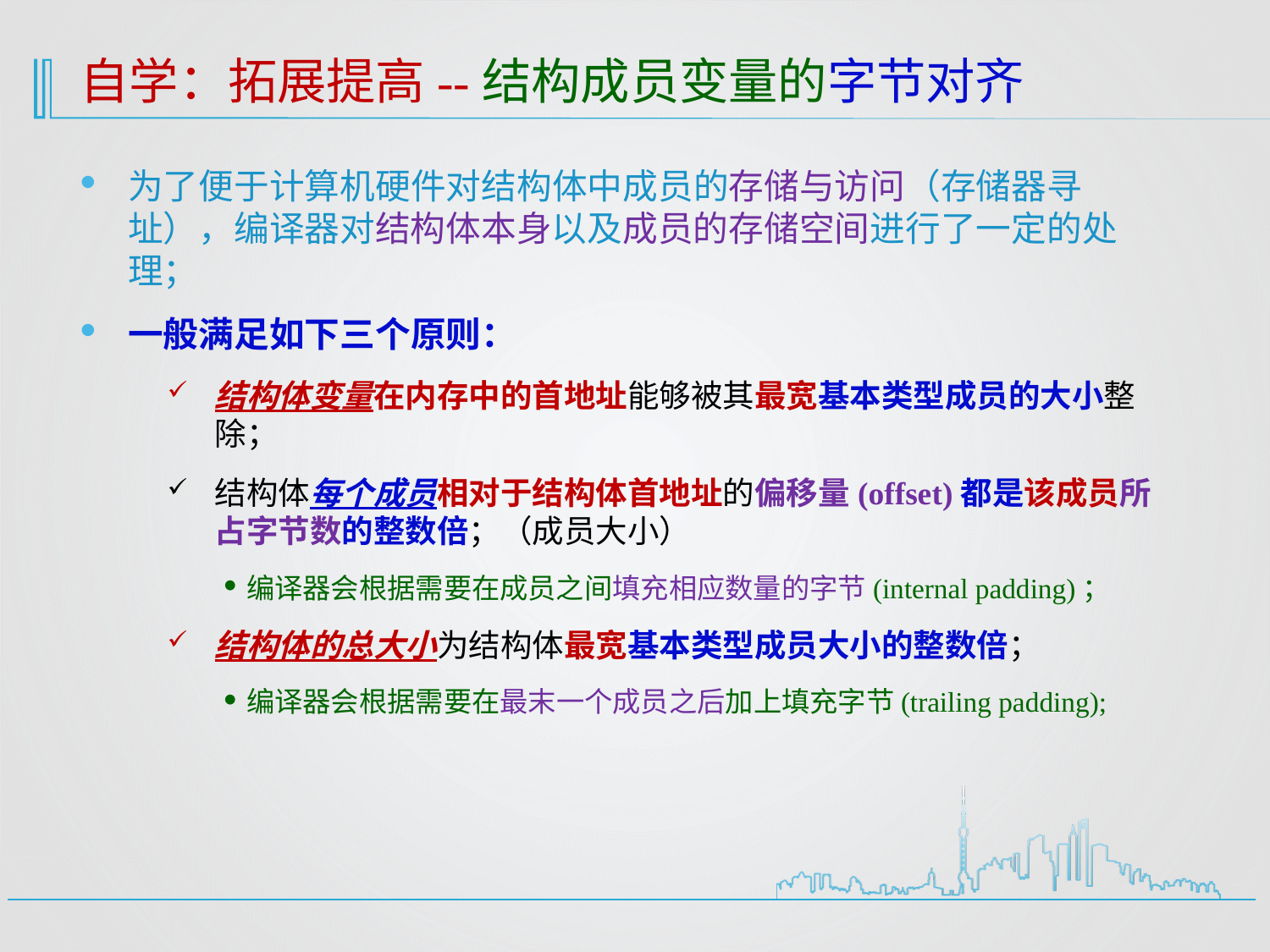

# 自学：拓展提高--结构成员变量的字节对齐
为了便于计算机硬件对结构体中成员的存储与访问（存储器寻址），编译器对结构体本身以及成员的存储空间进行了一定的处理；
一般满足如下三个原则：
结构体变量在内存中的首地址能够被其最宽基本类型成员的大小整除；
结构体每个成员相对于结构体首地址的偏移量(offset)都是该成员所占字节数的整数倍；（成员大小）
编译器会根据需要在成员之间填充相应数量的字节(internal padding)；
结构体的总大小为结构体最宽基本类型成员大小的整数倍；
编译器会根据需要在最末一个成员之后加上填充字节(trailing padding);